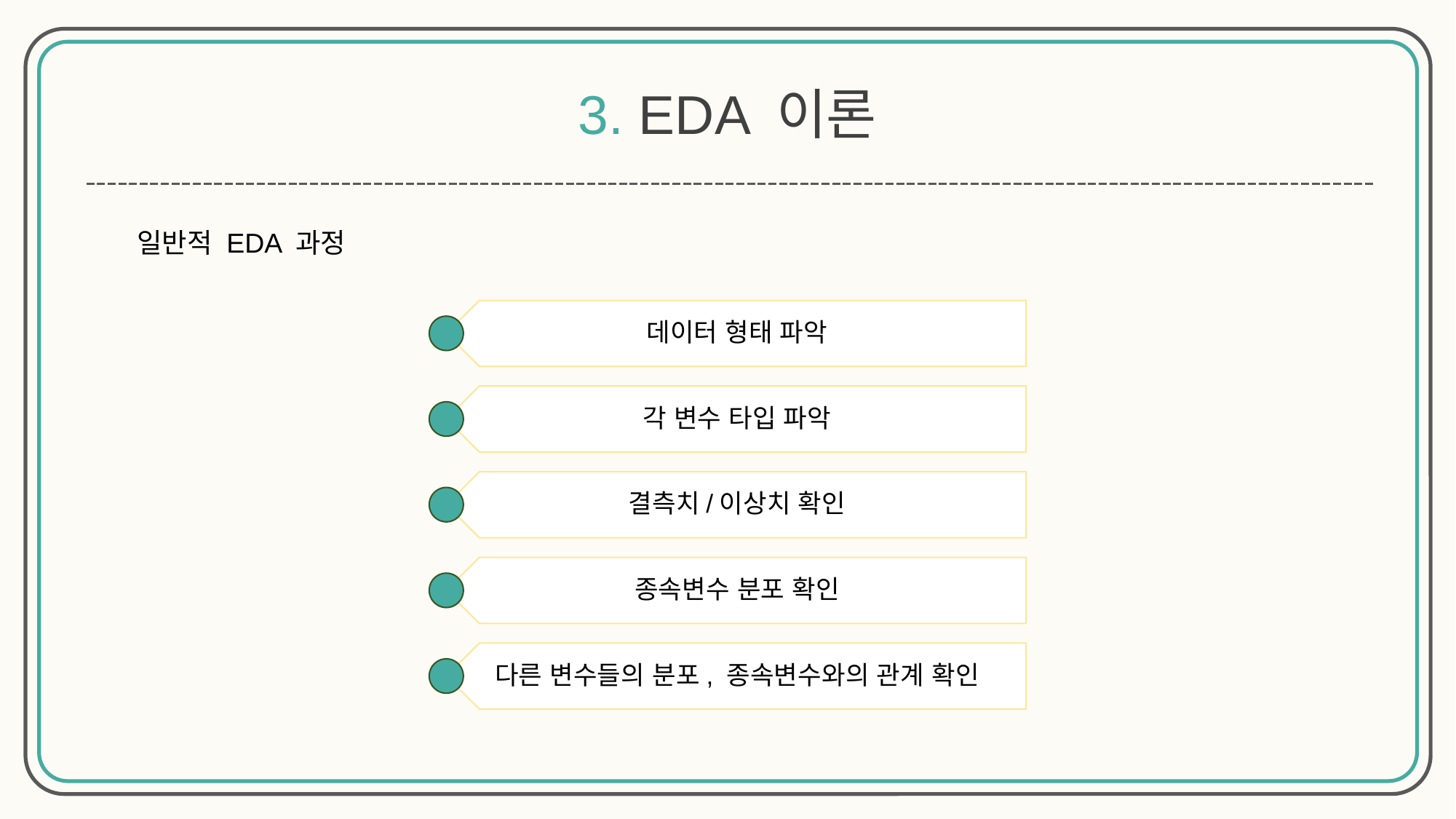

3. EDA 이론
일반적 EDA 과정
데이터 형태 파악
각 변수 타입 파악
결측치/이상치 확인
종속변수 분포 확인
다른 변수들의 분포, 종속변수와의 관계 확인